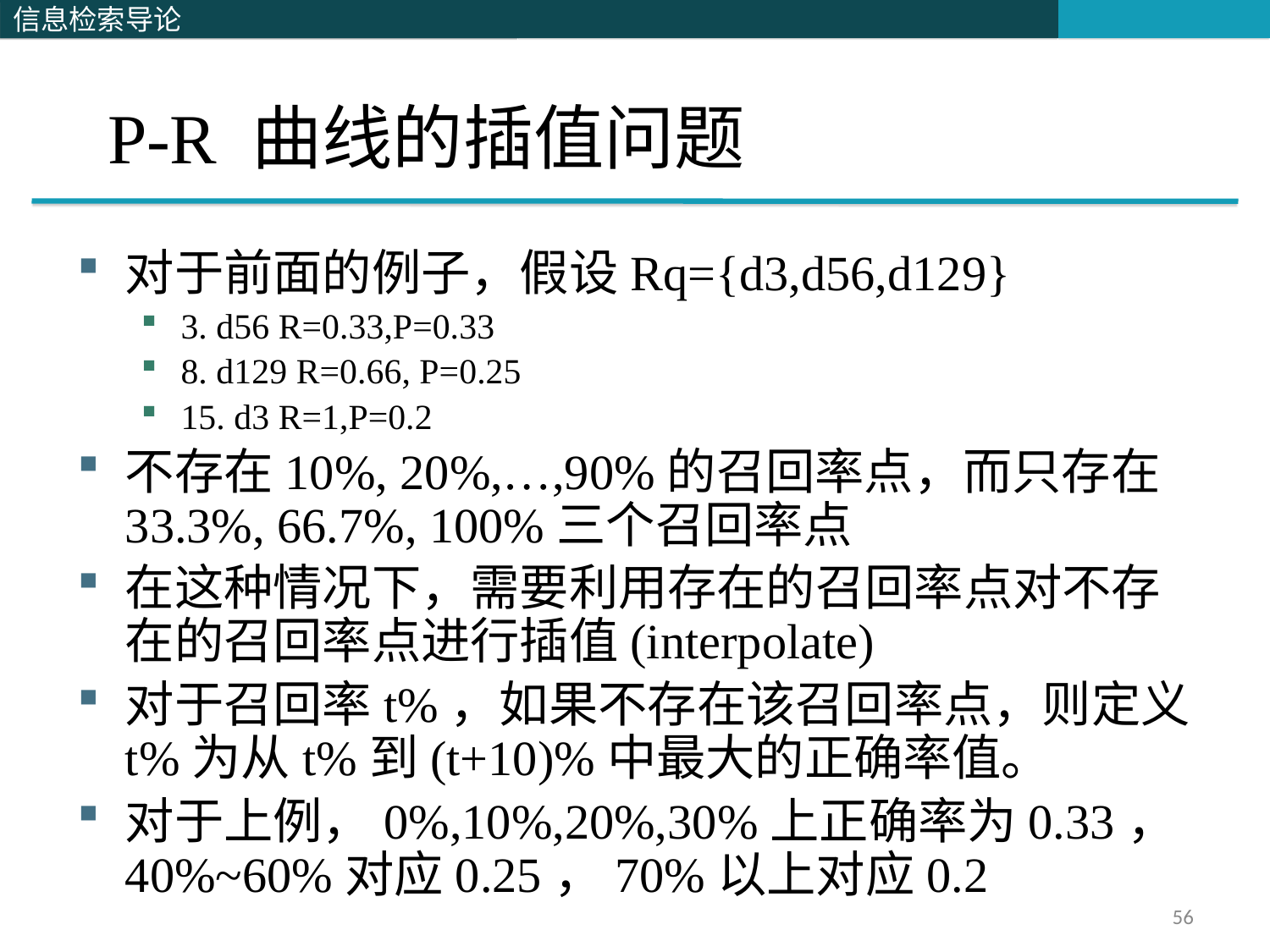

# P-R 曲线的插值问题
对于前面的例子，假设Rq={d3,d56,d129}
3. d56 R=0.33,P=0.33
8. d129 R=0.66, P=0.25
15. d3 R=1,P=0.2
不存在10%, 20%,…,90%的召回率点，而只存在 33.3%, 66.7%, 100%三个召回率点
在这种情况下，需要利用存在的召回率点对不存在的召回率点进行插值(interpolate)
对于召回率t%，如果不存在该召回率点，则定义t%为从t%到(t+10)%中最大的正确率值。
对于上例，0%,10%,20%,30%上正确率为0.33，40%~60%对应0.25，70%以上对应0.2
56